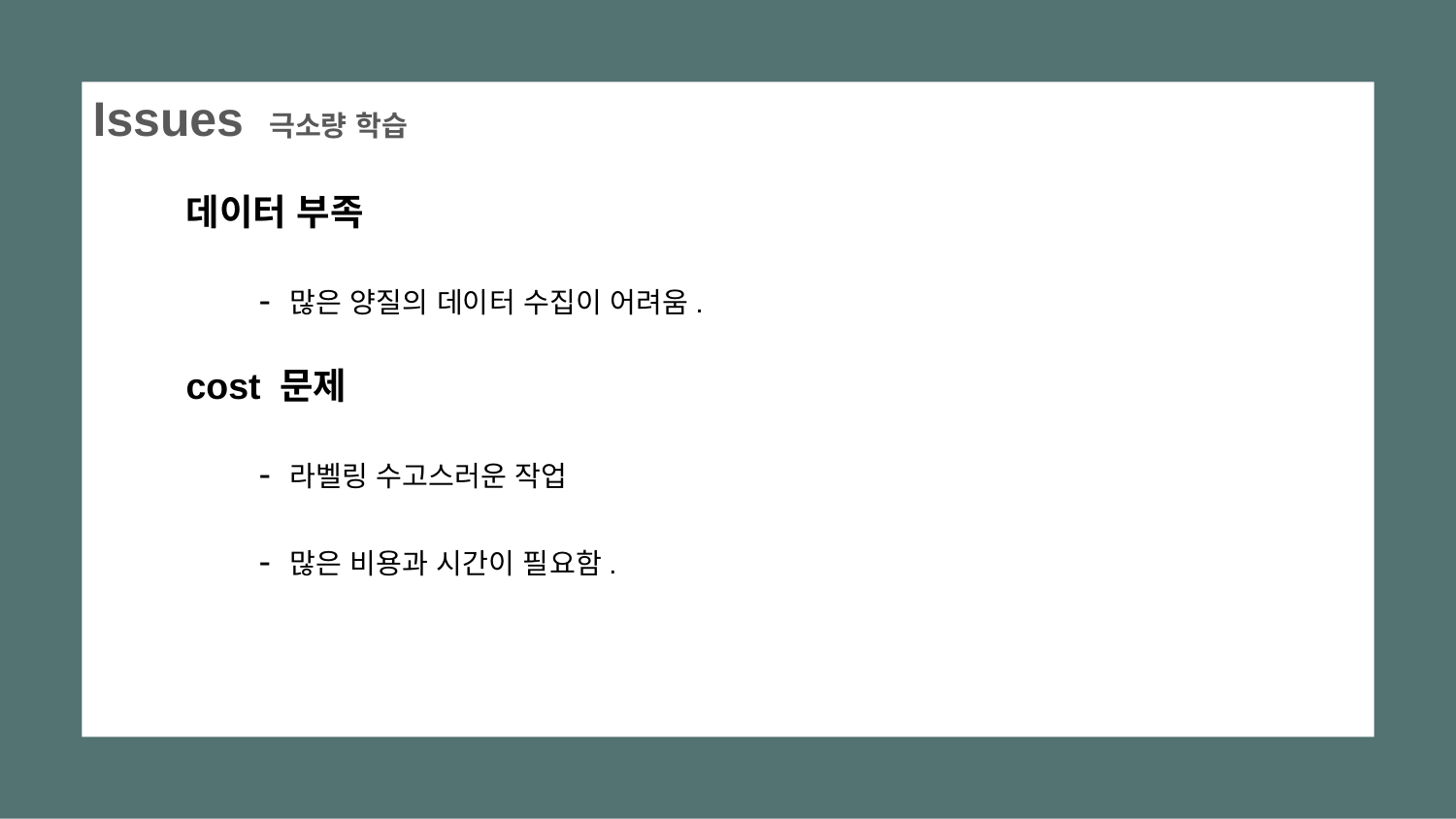

Issues 극소량 학습
데이터 부족

- 많은 양질의 데이터 수집이 어려움.

cost 문제

- 라벨링 수고스러운 작업

- 많은 비용과 시간이 필요함.